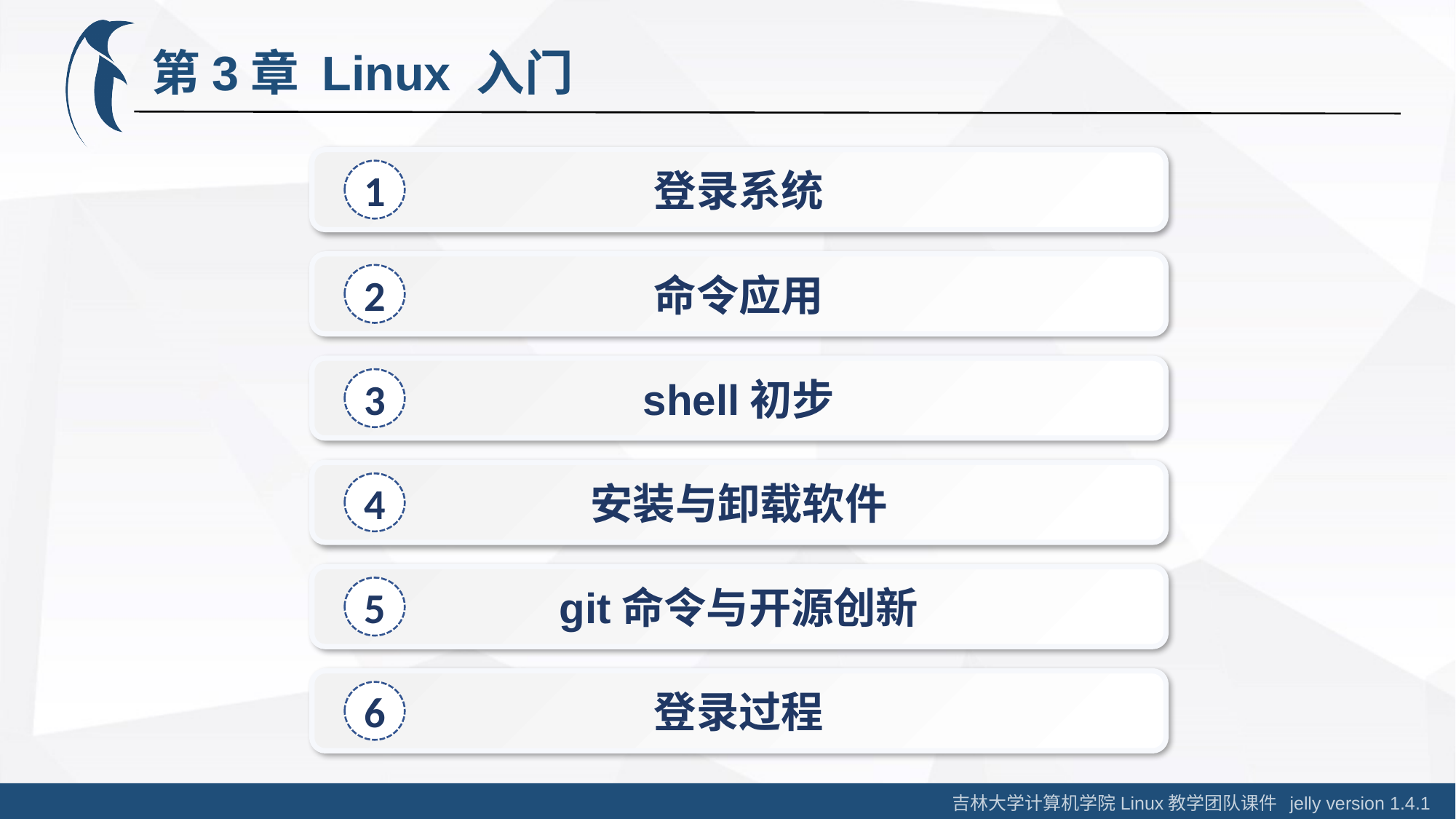

# 第3章 Linux 入门
登录系统
1
命令应用
2
shell初步
3
安装与卸载软件
4
git命令与开源创新
5
登录过程
6